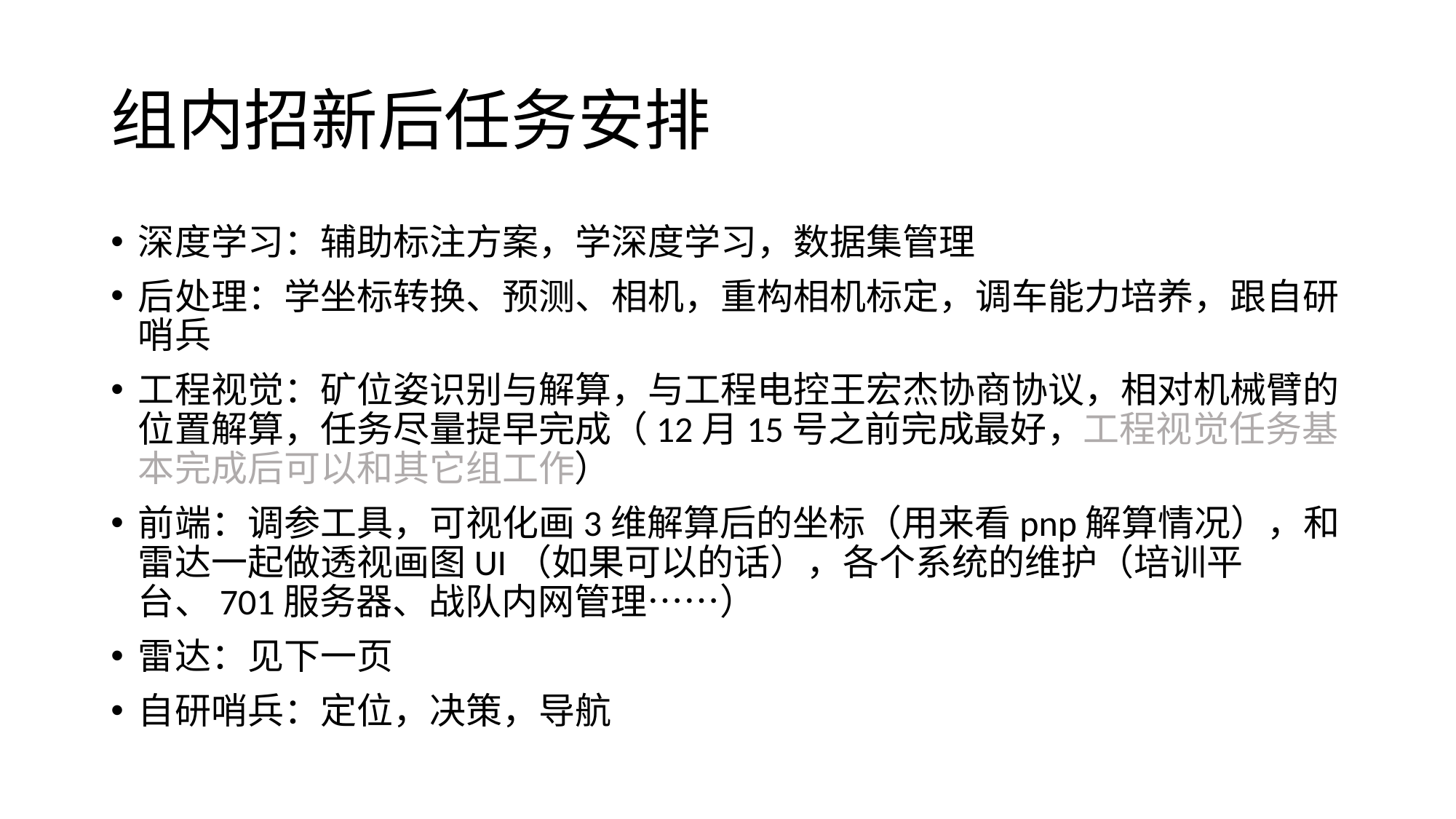

# 组内招新后任务安排
深度学习：辅助标注方案，学深度学习，数据集管理
后处理：学坐标转换、预测、相机，重构相机标定，调车能力培养，跟自研哨兵
工程视觉：矿位姿识别与解算，与工程电控王宏杰协商协议，相对机械臂的位置解算，任务尽量提早完成（12月15号之前完成最好，工程视觉任务基本完成后可以和其它组工作）
前端：调参工具，可视化画3维解算后的坐标（用来看pnp解算情况），和雷达一起做透视画图UI（如果可以的话），各个系统的维护（培训平台、701服务器、战队内网管理……）
雷达：见下一页
自研哨兵：定位，决策，导航